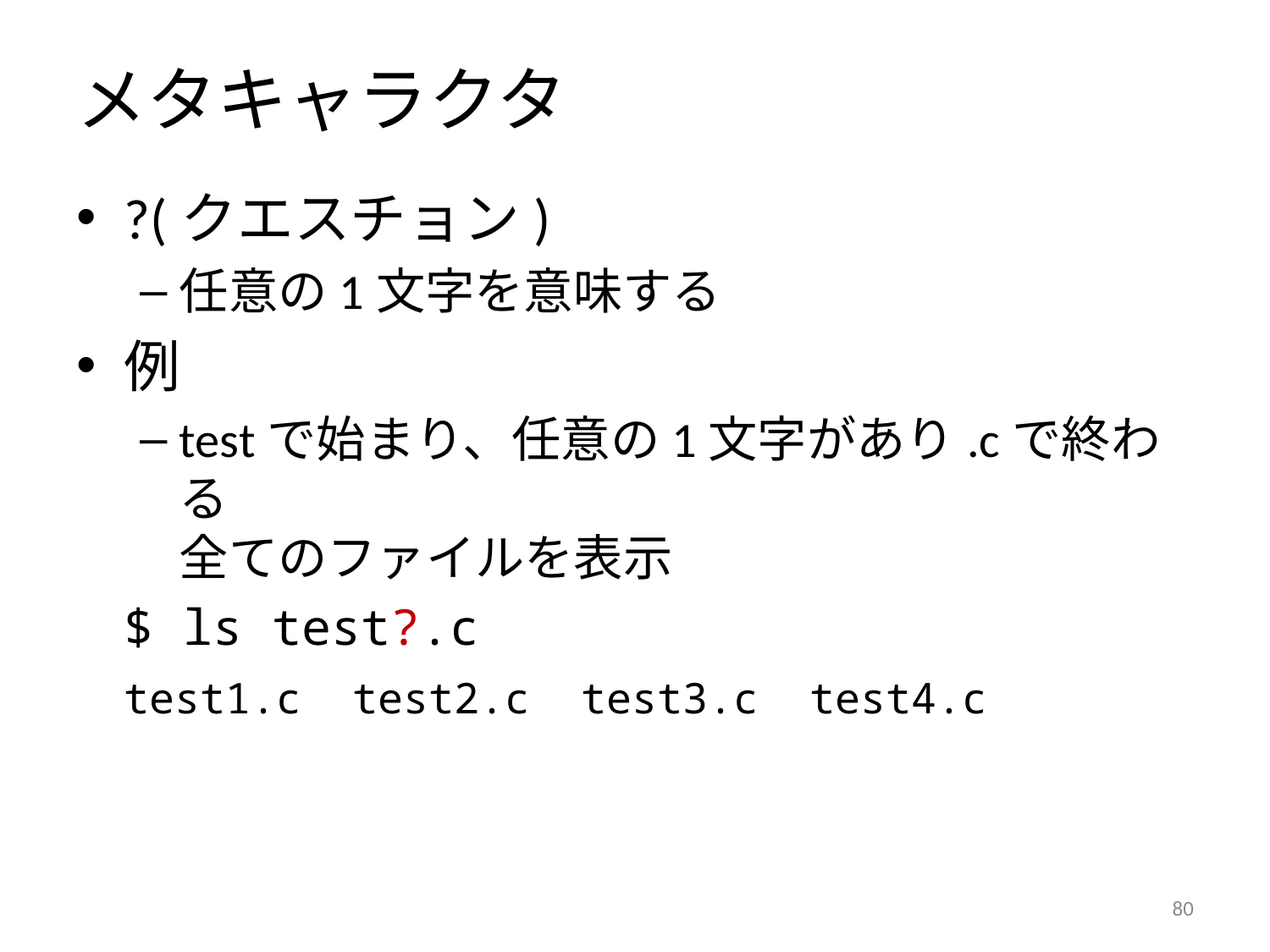

# メタキャラクタ
?(クエスチョン)
任意の1文字を意味する
例
testで始まり、任意の1文字があり.cで終わる
全てのファイルを表示
	$ ls test?.c
	test1.c  test2.c  test3.c  test4.c
80